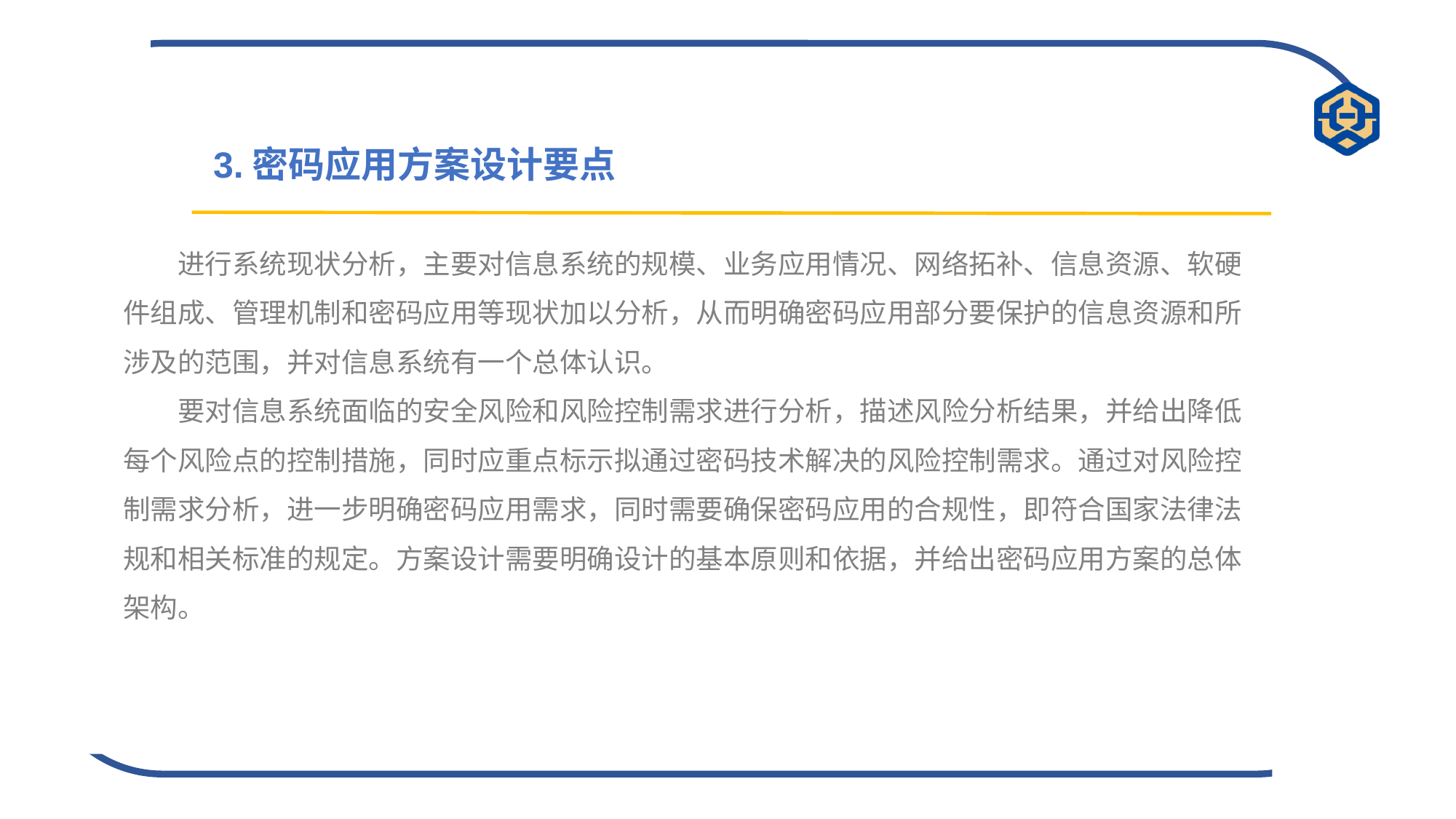

3.密码应用方案设计要点
进行系统现状分析，主要对信息系统的规模、业务应用情况、网络拓补、信息资源、软硬件组成、管理机制和密码应用等现状加以分析，从而明确密码应用部分要保护的信息资源和所涉及的范围，并对信息系统有一个总体认识。
要对信息系统面临的安全风险和风险控制需求进行分析，描述风险分析结果，并给出降低每个风险点的控制措施，同时应重点标示拟通过密码技术解决的风险控制需求。通过对风险控制需求分析，进一步明确密码应用需求，同时需要确保密码应用的合规性，即符合国家法律法规和相关标准的规定。方案设计需要明确设计的基本原则和依据，并给出密码应用方案的总体架构。